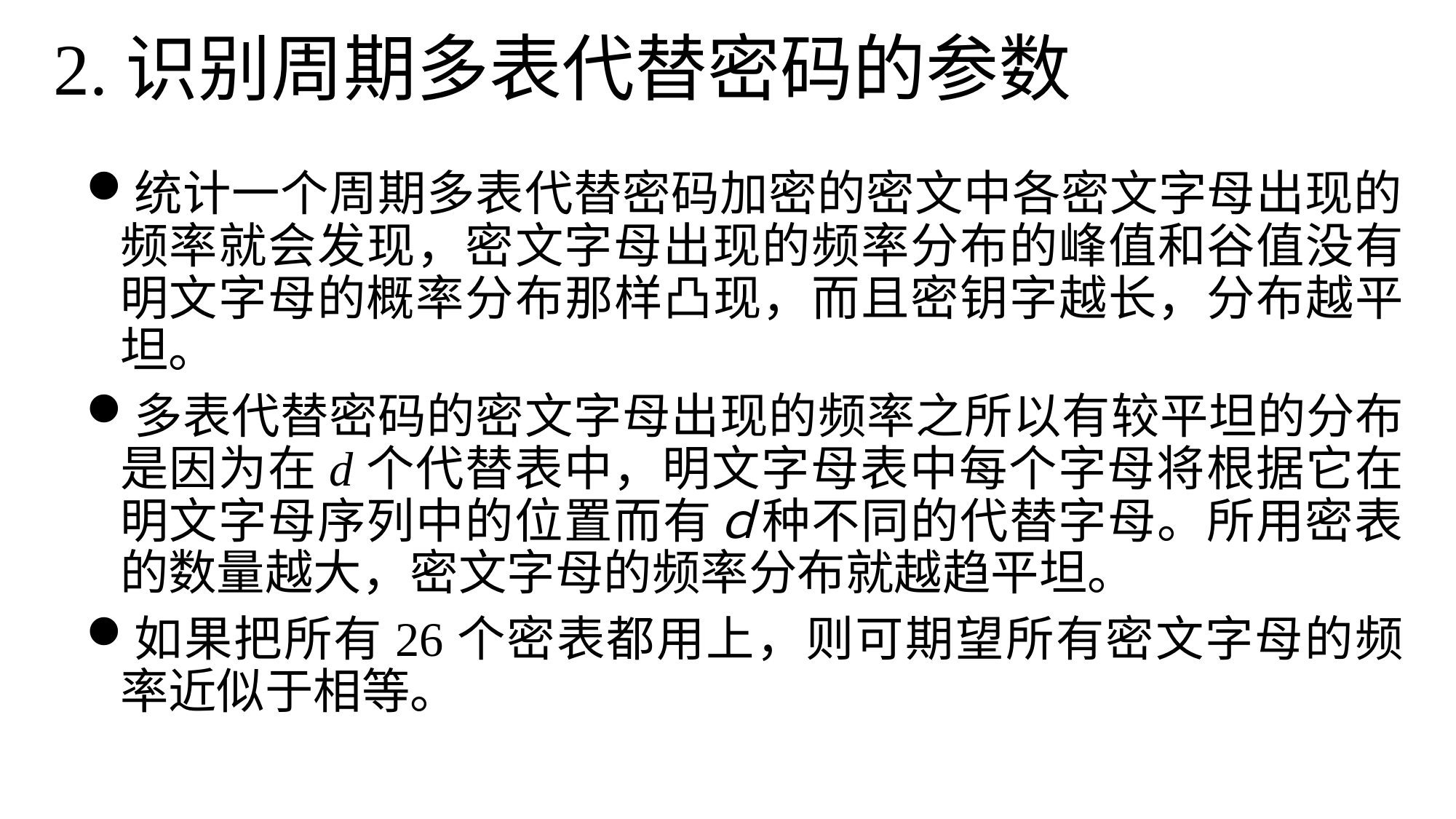

# 2.识别周期多表代替密码的参数
统计一个周期多表代替密码加密的密文中各密文字母出现的频率就会发现，密文字母出现的频率分布的峰值和谷值没有明文字母的概率分布那样凸现，而且密钥字越长，分布越平坦。
多表代替密码的密文字母出现的频率之所以有较平坦的分布是因为在d个代替表中，明文字母表中每个字母将根据它在明文字母序列中的位置而有ｄ种不同的代替字母。所用密表的数量越大，密文字母的频率分布就越趋平坦。
如果把所有26个密表都用上，则可期望所有密文字母的频率近似于相等。